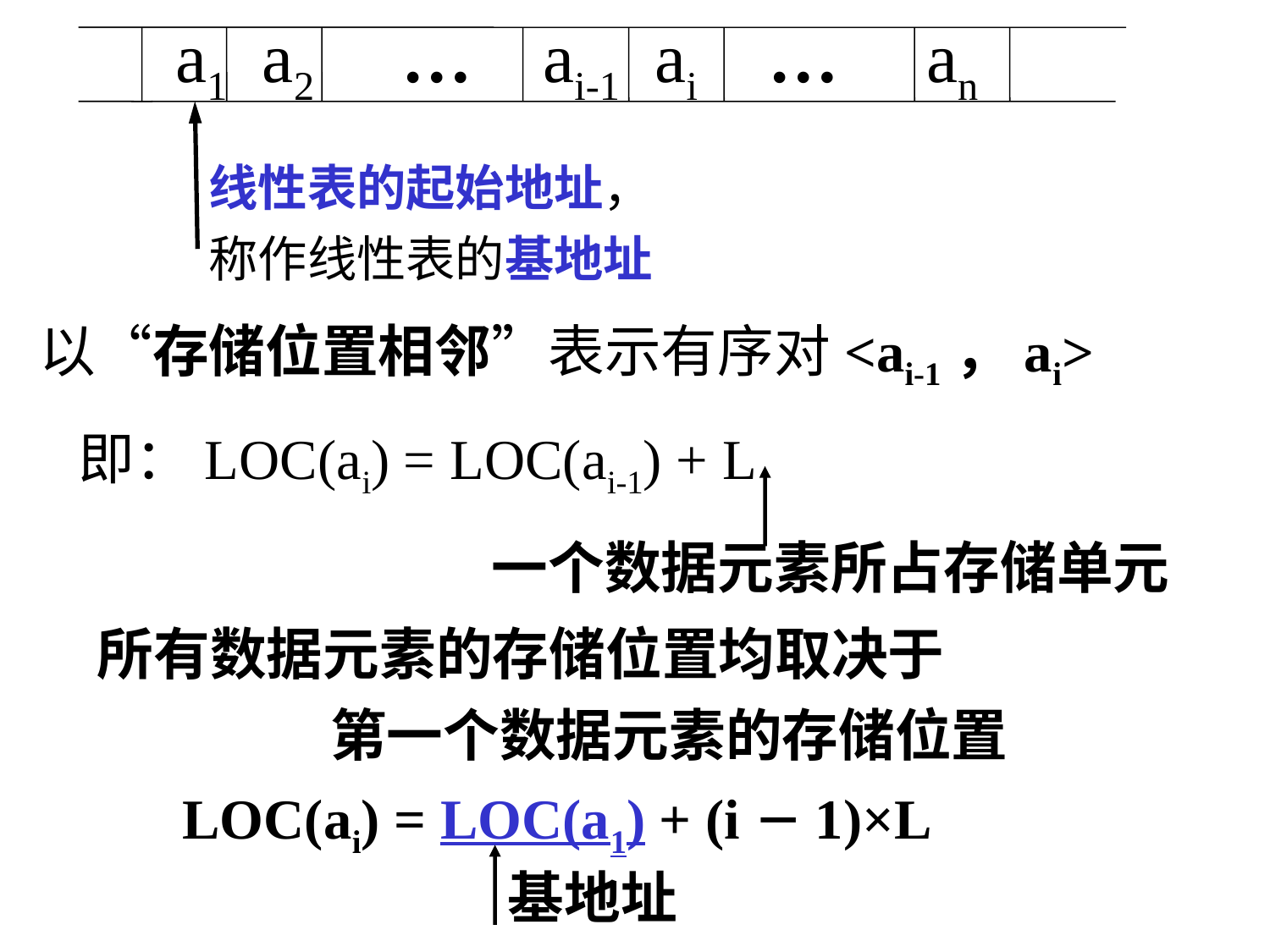

a1  a2     …    ai-1  ai    …     an

线性表的起始地址，
称作线性表的基地址
以“存储位置相邻”表示有序对<ai-1，ai>
  即：LOC(ai) = LOC(ai-1) + L

一个数据元素所占存储单元
所有数据元素的存储位置均取决于
                 第一个数据元素的存储位置
      LOC(ai) = LOC(a1) + (i－1)×L

基地址